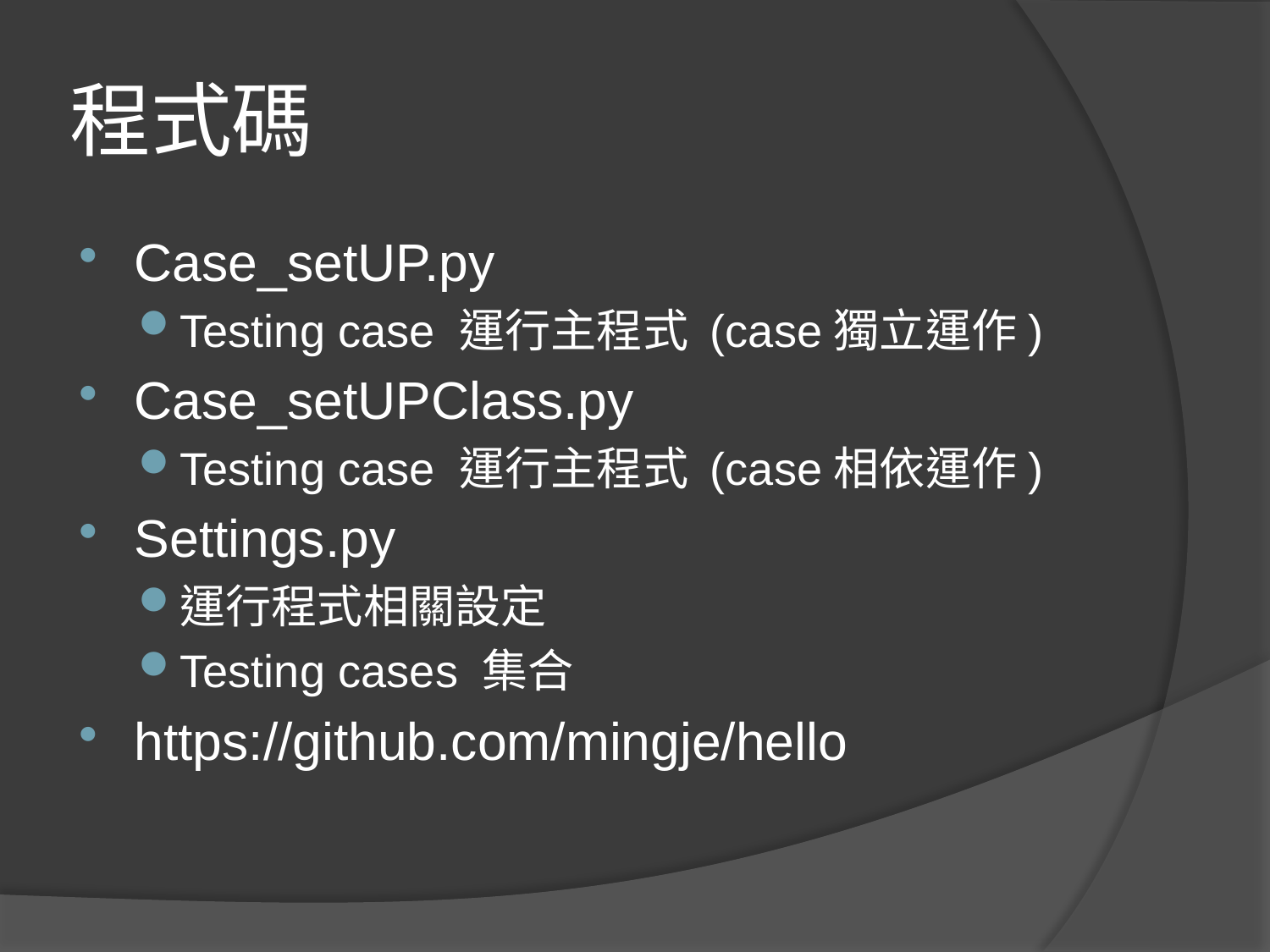

# 程式碼
Case_setUP.py
Testing case 運行主程式 (case獨立運作)
Case_setUPClass.py
Testing case 運行主程式 (case相依運作)
Settings.py
運行程式相關設定
Testing cases 集合
https://github.com/mingje/hello